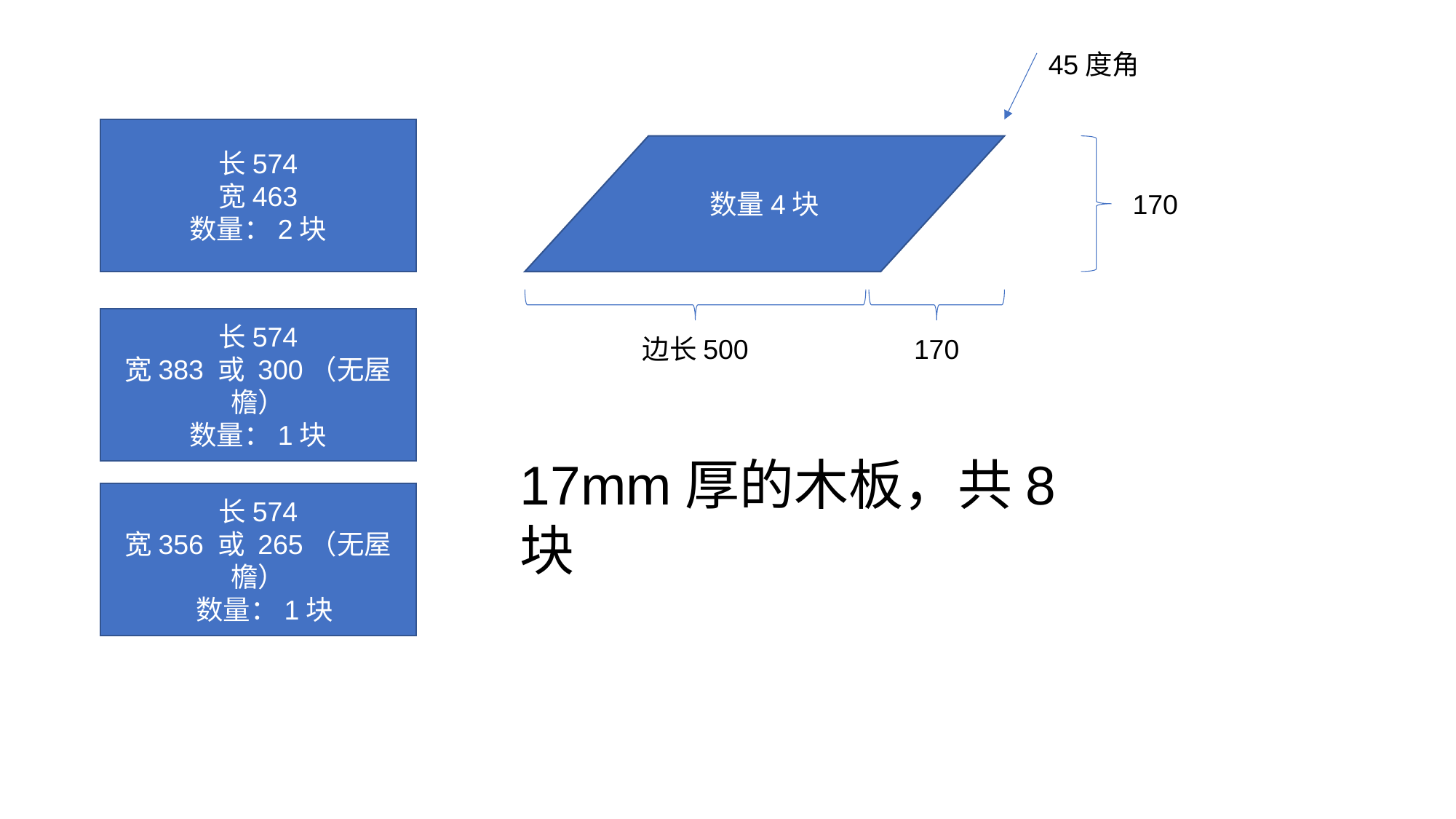

45度角
长574
宽463
数量：2块

数量4块

170

长574
宽383 或 300（无屋檐）
数量：1块
边长500
170
17mm厚的木板，共8块
长574
宽356 或 265（无屋檐）
 数量：1块